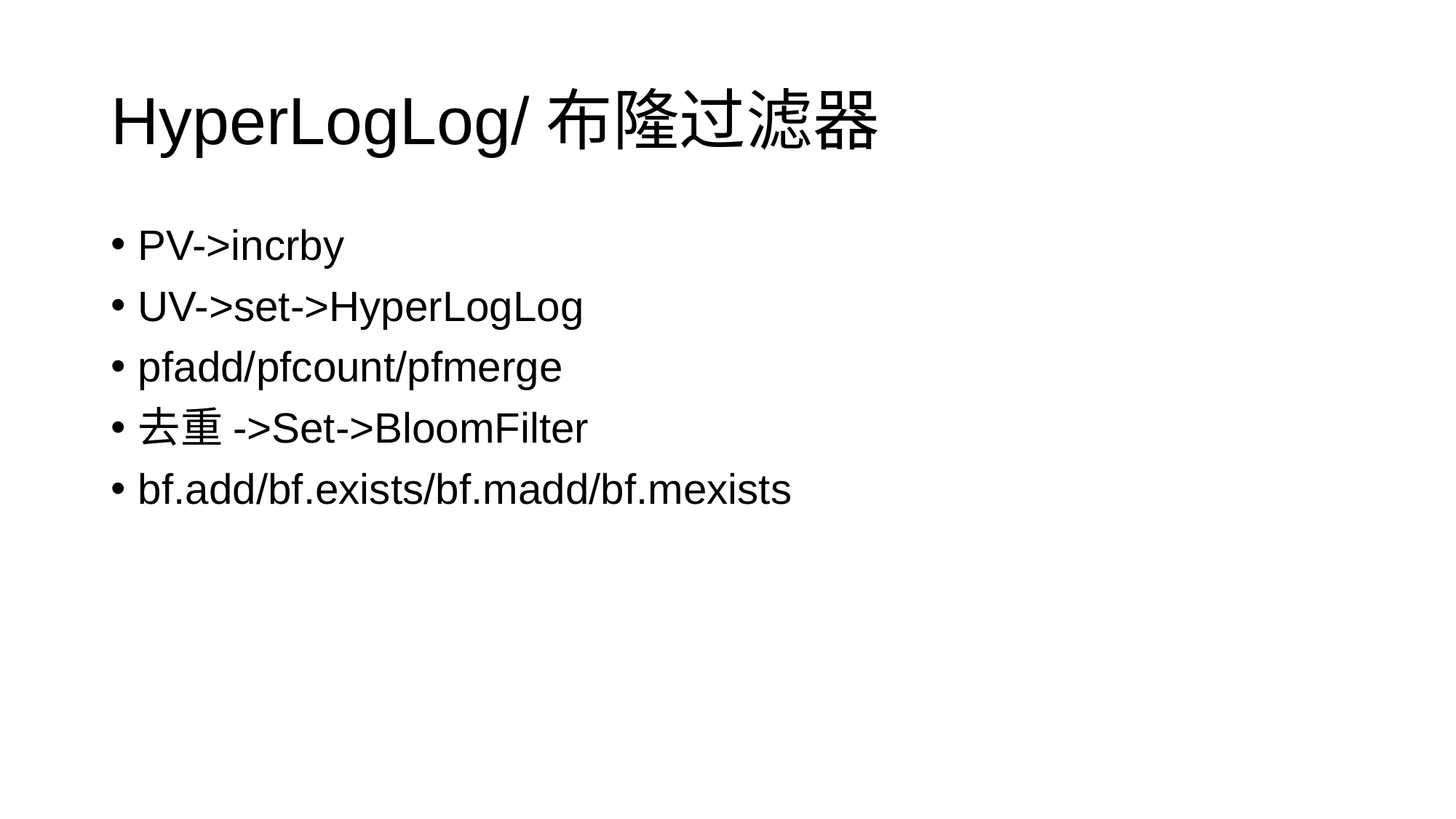

# HyperLogLog/布隆过滤器
PV->incrby
UV->set->HyperLogLog
pfadd/pfcount/pfmerge
去重->Set->BloomFilter
bf.add/bf.exists/bf.madd/bf.mexists